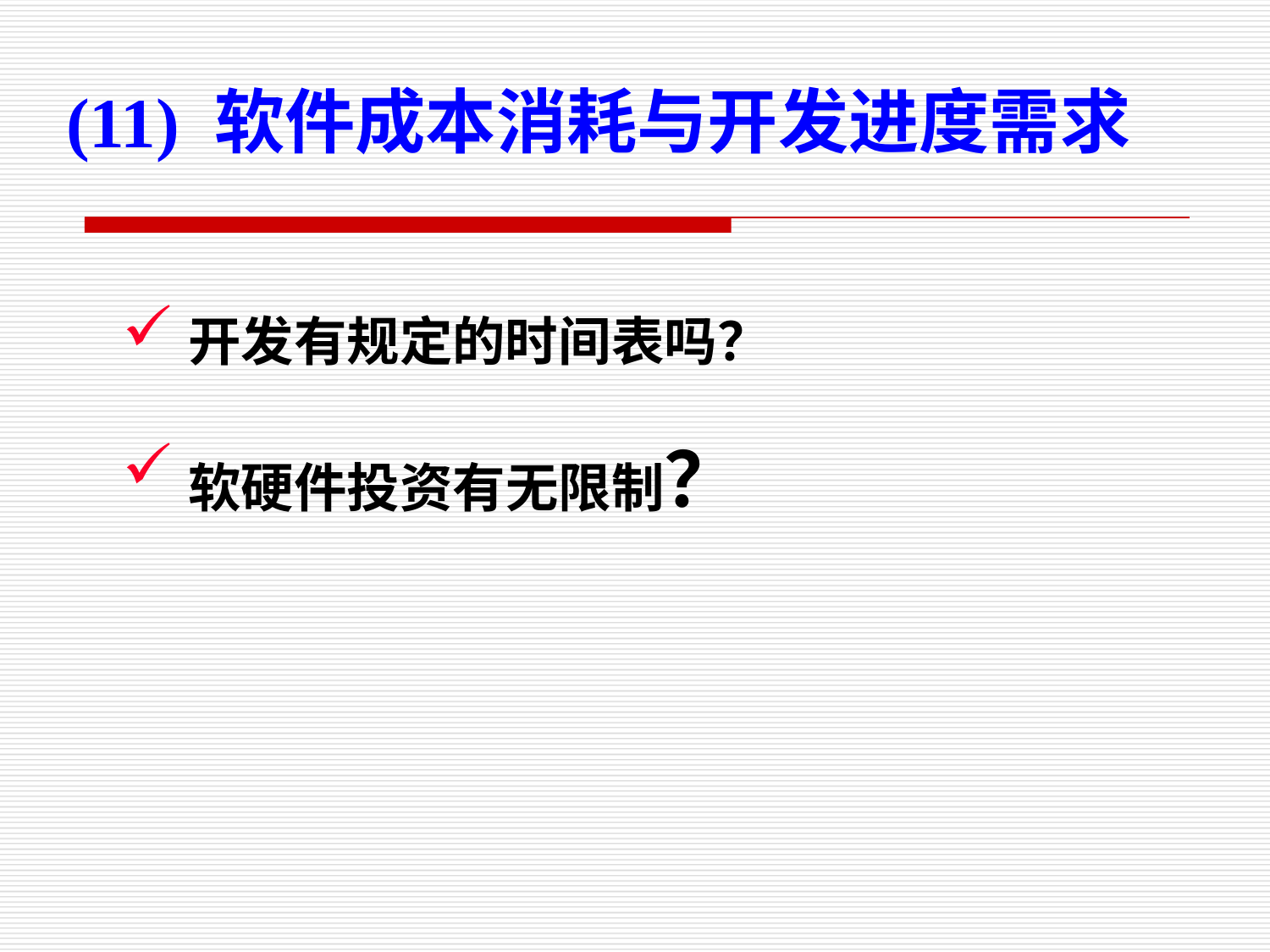

(11) 软件成本消耗与开发进度需求
开发有规定的时间表吗？
软硬件投资有无限制？